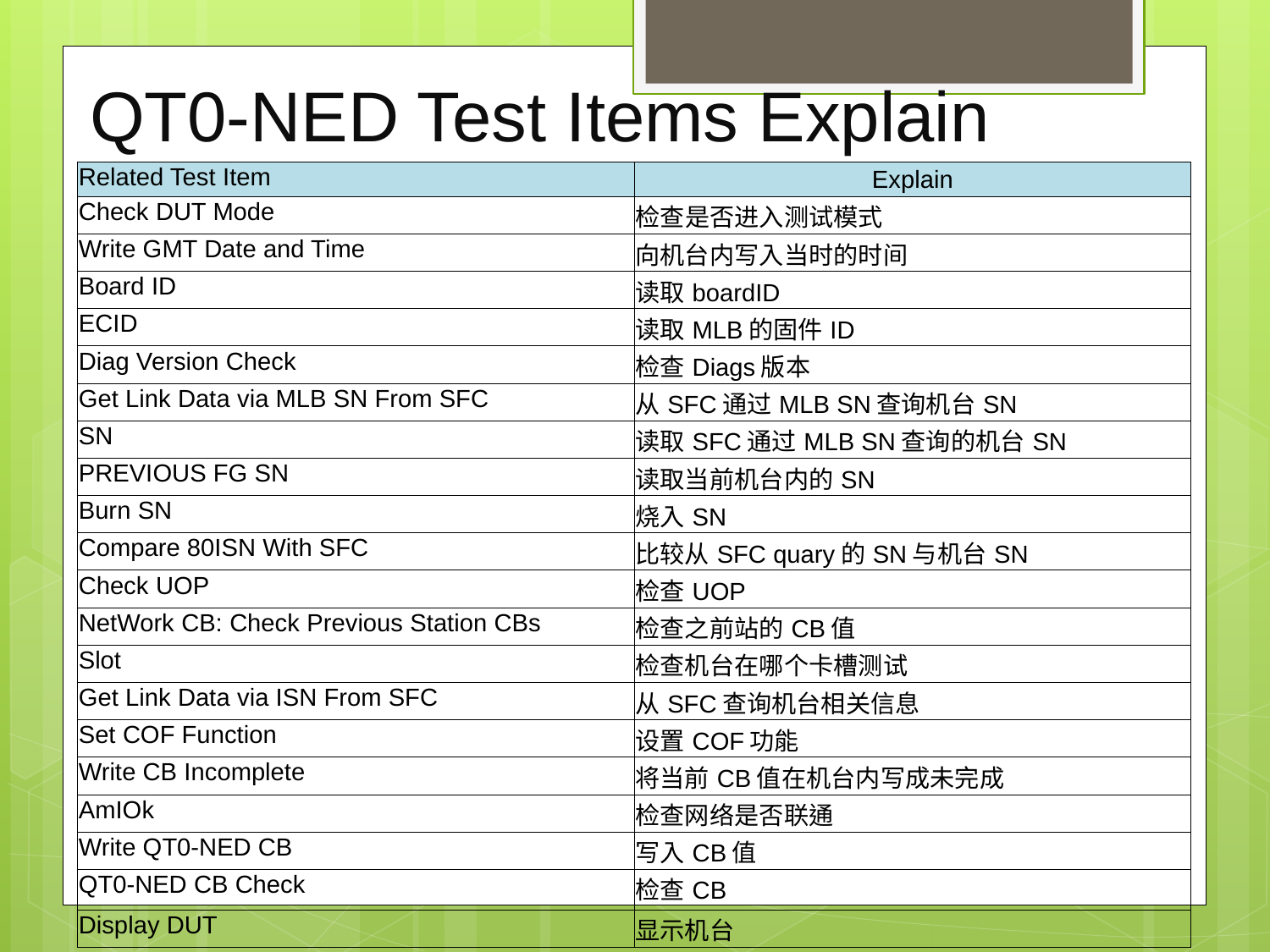

# QT0-NED Test Items Explain
| Related Test Item | Explain |
| --- | --- |
| Check DUT Mode | 检查是否进入测试模式 |
| Write GMT Date and Time | 向机台内写入当时的时间 |
| Board ID | 读取boardID |
| ECID | 读取MLB的固件ID |
| Diag Version Check | 检查Diags版本 |
| Get Link Data via MLB SN From SFC | 从SFC通过MLB SN查询机台SN |
| SN | 读取SFC通过MLB SN查询的机台SN |
| PREVIOUS FG SN | 读取当前机台内的SN |
| Burn SN | 烧入SN |
| Compare 80ISN With SFC | 比较从SFC quary的SN与机台SN |
| Check UOP | 检查UOP |
| NetWork CB: Check Previous Station CBs | 检查之前站的CB值 |
| Slot | 检查机台在哪个卡槽测试 |
| Get Link Data via ISN From SFC | 从SFC查询机台相关信息 |
| Set COF Function | 设置COF功能 |
| Write CB Incomplete | 将当前CB值在机台内写成未完成 |
| AmIOk | 检查网络是否联通 |
| Write QT0-NED CB | 写入CB值 |
| QT0-NED CB Check | 检查CB |
| Display DUT | 显示机台 |